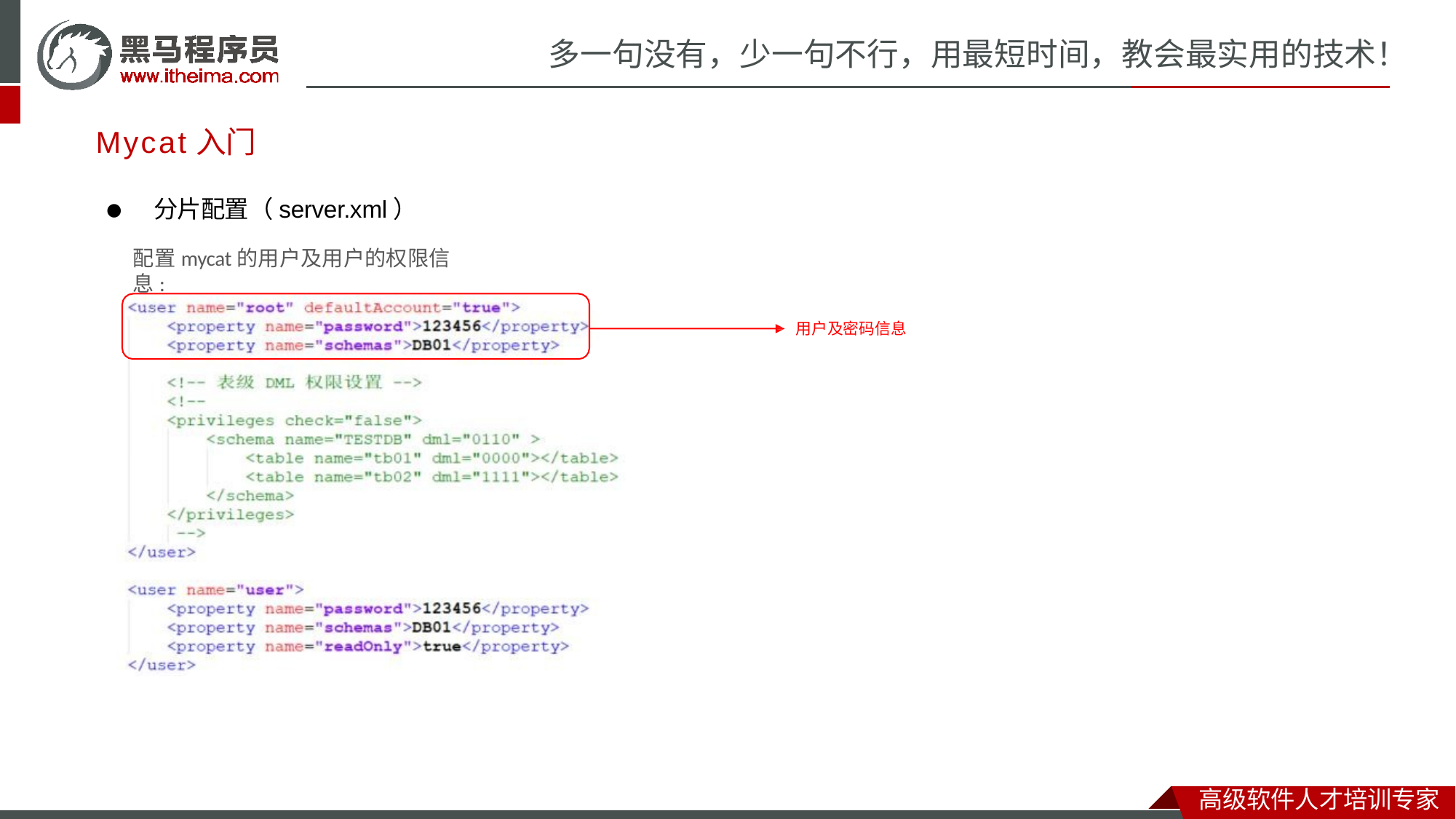

# 多一句没有，少一句不行，用最短时间，教会最实用的技术！

Mycat入门
⚫	分片配置（server.xml）
配置mycat的用户及用户的权限信息:

用户及密码信息

高级软件人才培训专家